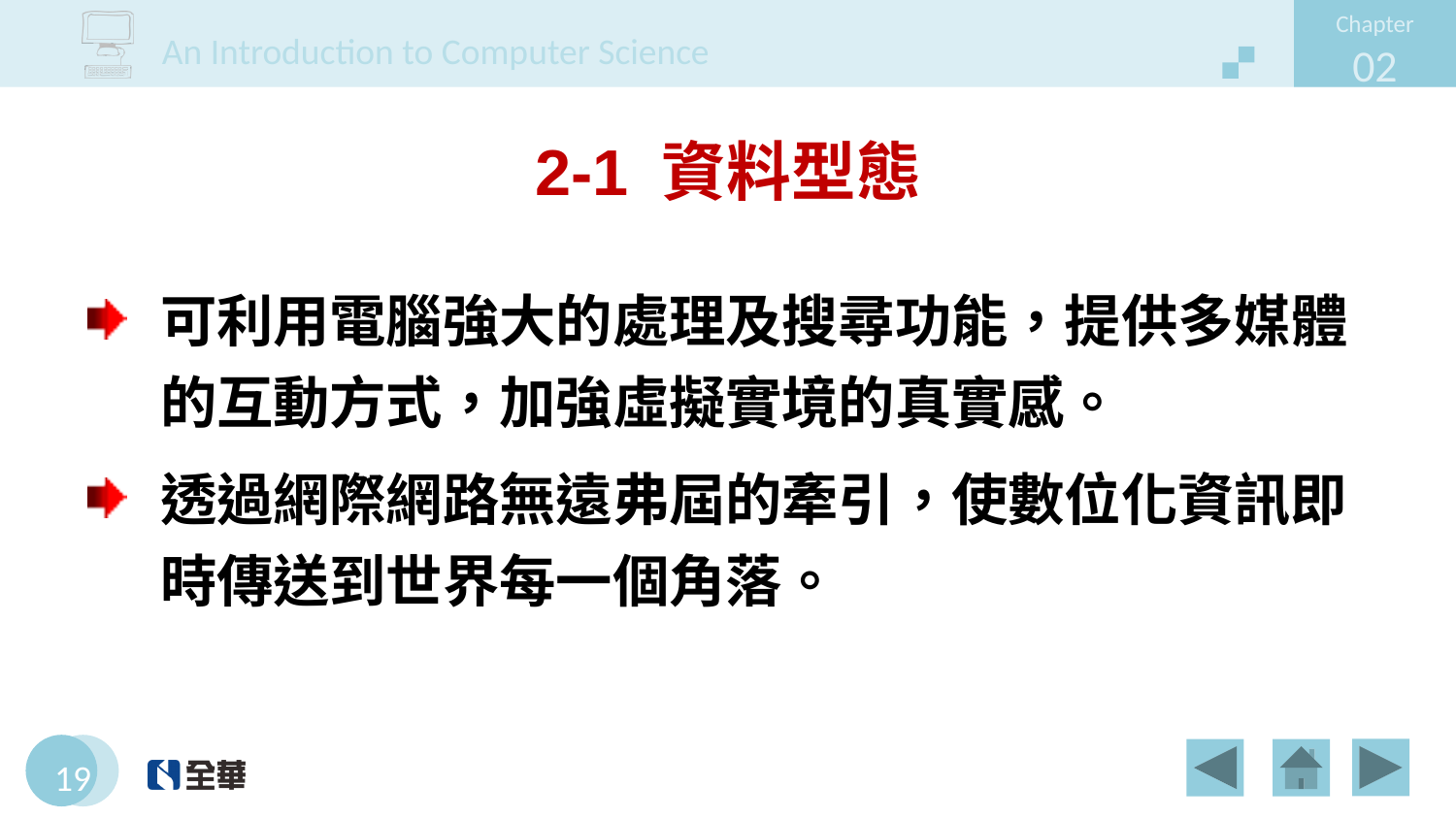

# 2-1 資料型態
可利用電腦強大的處理及搜尋功能，提供多媒體的互動方式，加強虛擬實境的真實感。
透過網際網路無遠弗屆的牽引，使數位化資訊即時傳送到世界每一個角落。